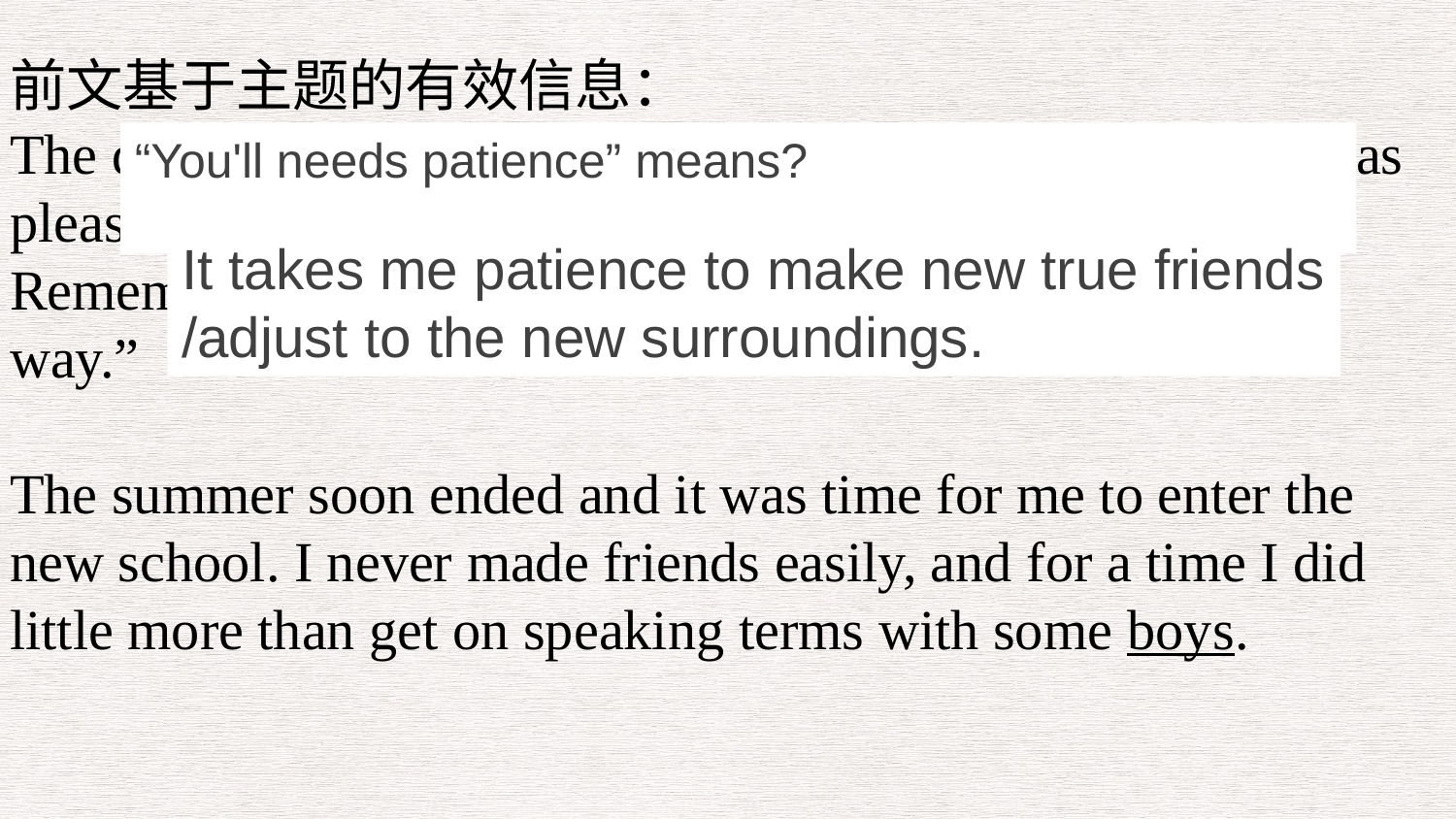

前文基于主题的有效信息：
The day I told him of my success in the examinations, he was pleased, “ You’ll be going to the new school next, Will. Remember you’ll need plenty of patience. That’s the right way.”

The summer soon ended and it was time for me to enter the new school. I never made friends easily, and for a time I did little more than get on speaking terms with some boys.
“You'll needs patience” means?

It takes me patience to make new true friends
/adjust to the new surroundings.